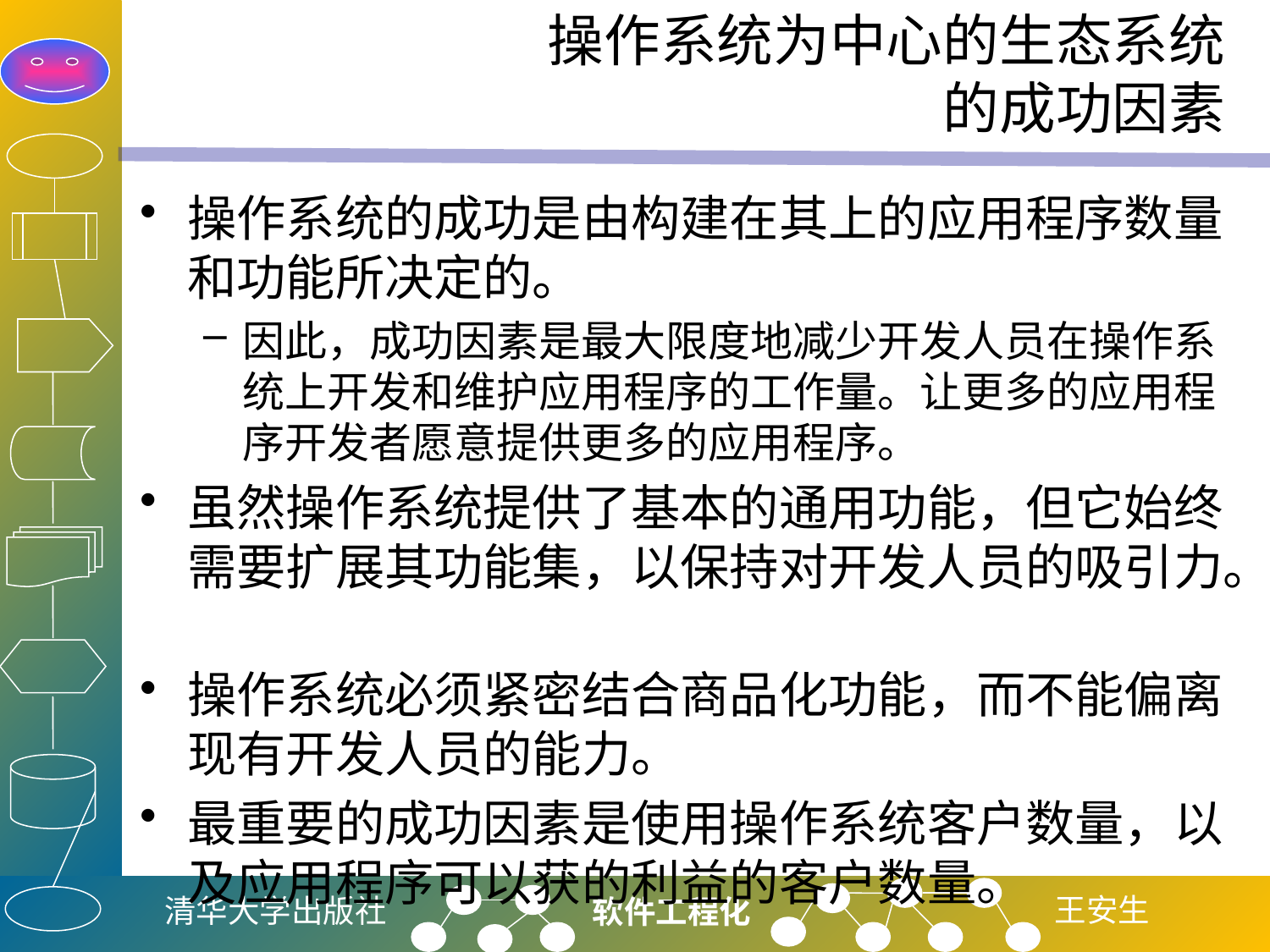

# 操作系统为中心的生态系统 的成功因素
操作系统的成功是由构建在其上的应用程序数量和功能所决定的。
因此，成功因素是最大限度地减少开发人员在操作系统上开发和维护应用程序的工作量。让更多的应用程序开发者愿意提供更多的应用程序。
虽然操作系统提供了基本的通用功能，但它始终需要扩展其功能集，以保持对开发人员的吸引力。
操作系统必须紧密结合商品化功能，而不能偏离现有开发人员的能力。
最重要的成功因素是使用操作系统客户数量，以及应用程序可以获的利益的客户数量。